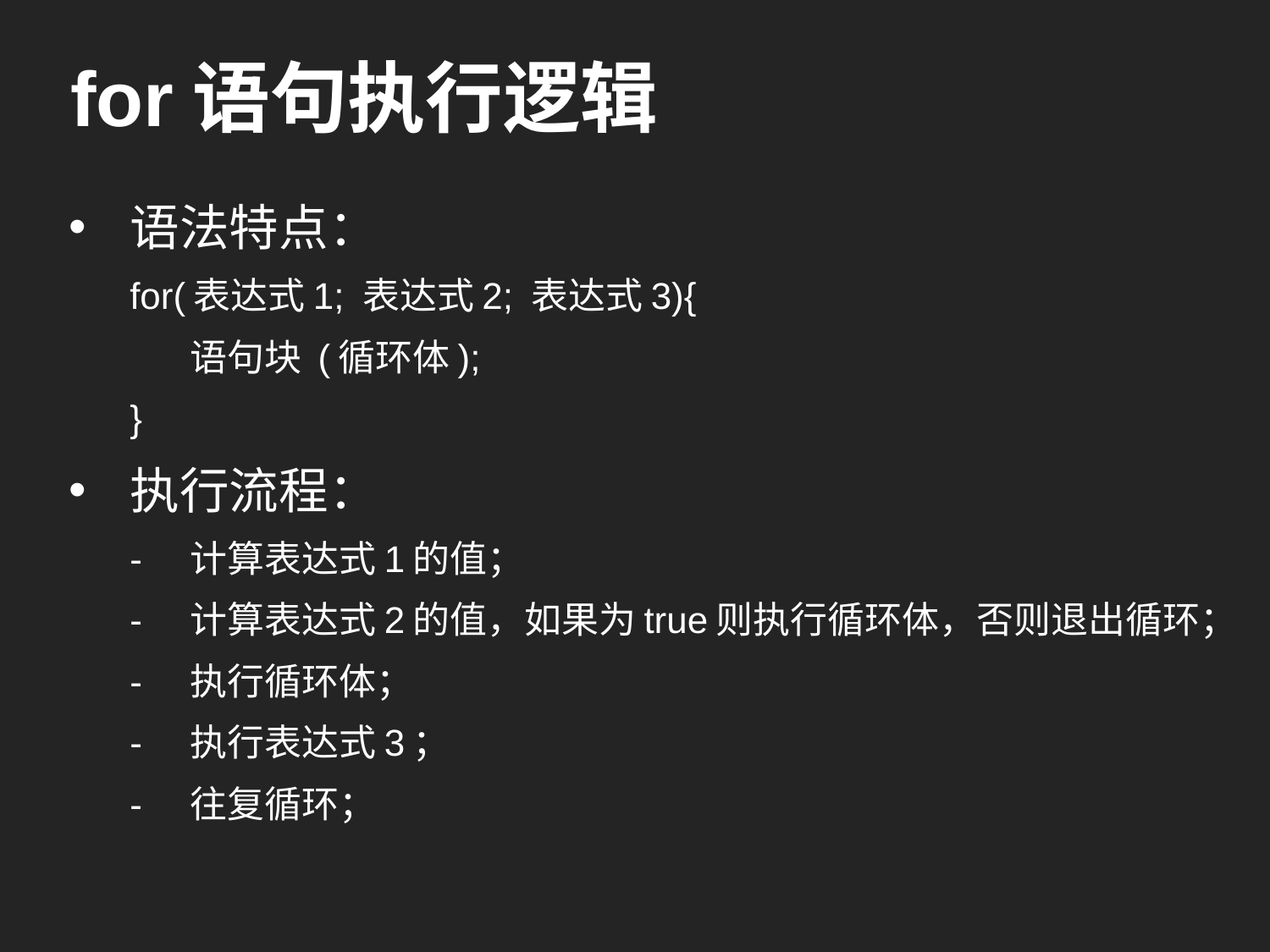

# for语句执行逻辑
语法特点：
for(表达式1; 表达式2; 表达式3){
	语句块 (循环体);
}
执行流程：
- 	计算表达式1的值；
- 	计算表达式2的值，如果为true则执行循环体，否则退出循环；
-	执行循环体；
-	执行表达式3；
-	往复循环；